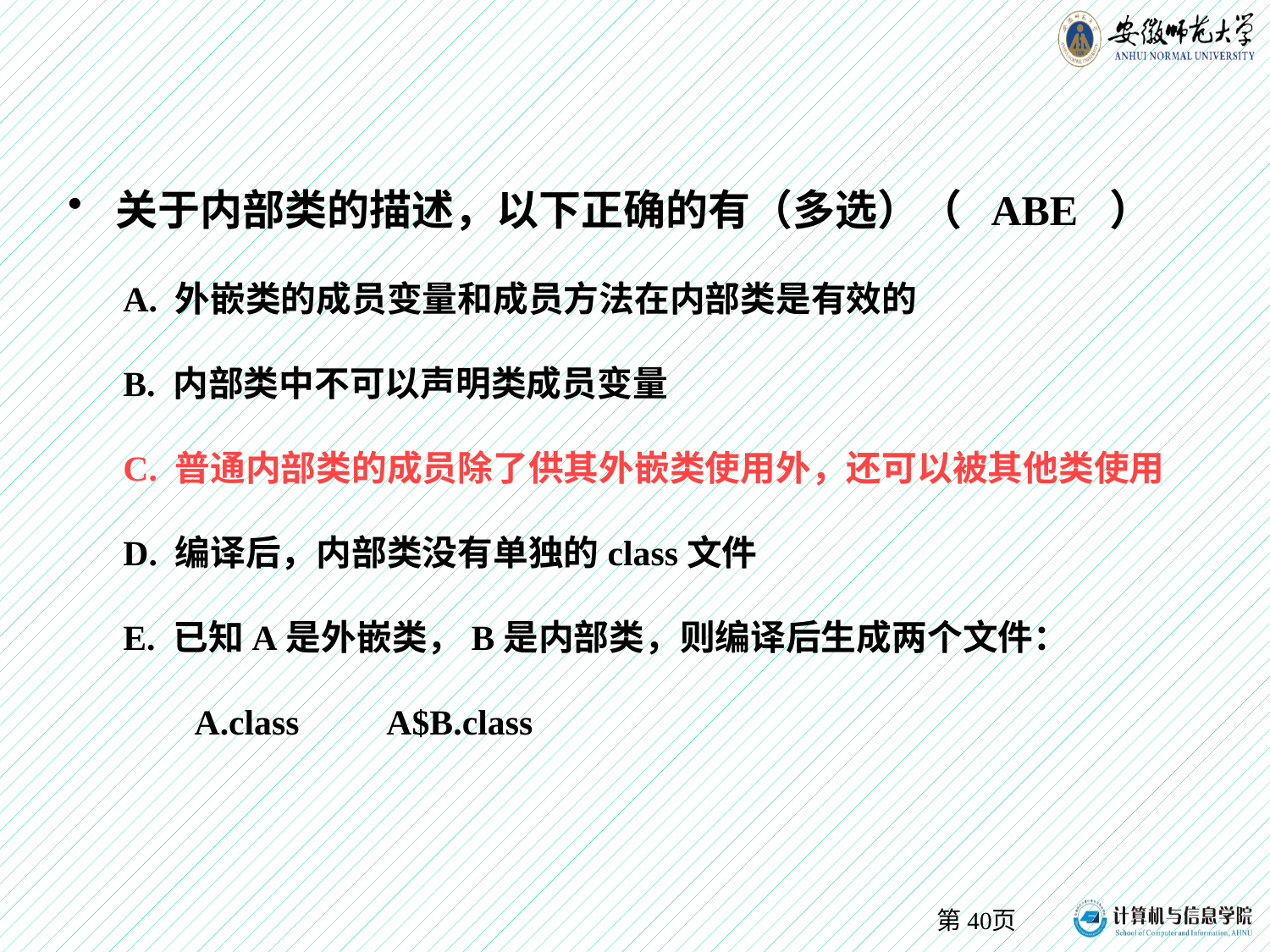

关于内部类的描述，以下正确的有（多选）（  ABE  ）
A. 外嵌类的成员变量和成员方法在内部类是有效的
B. 内部类中不可以声明类成员变量
C. 普通内部类的成员除了供其外嵌类使用外，还可以被其他类使用
D. 编译后，内部类没有单独的class文件
E. 已知A是外嵌类，B是内部类，则编译后生成两个文件：
        A.class          A$B.class

第40页